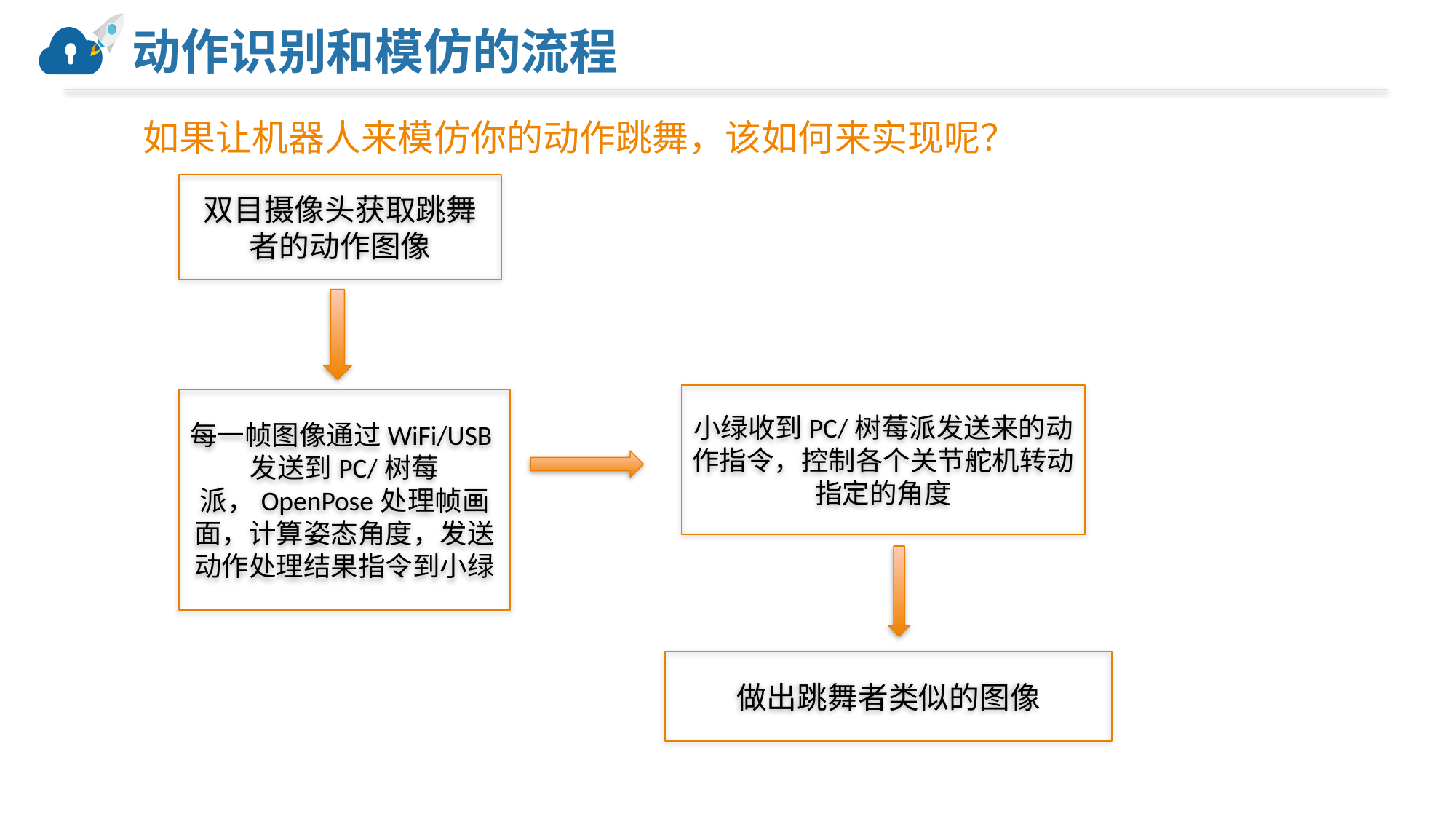

# 动作识别和模仿的流程
如果让机器人来模仿你的动作跳舞，该如何来实现呢？
双目摄像头获取跳舞者的动作图像

小绿收到PC/树莓派发送来的动作指令，控制各个关节舵机转动指定的角度
每一帧图像通过WiFi/USB发送到PC/树莓派，OpenPose处理帧画面，计算姿态角度，发送动作处理结果指令到小绿

做出跳舞者类似的图像